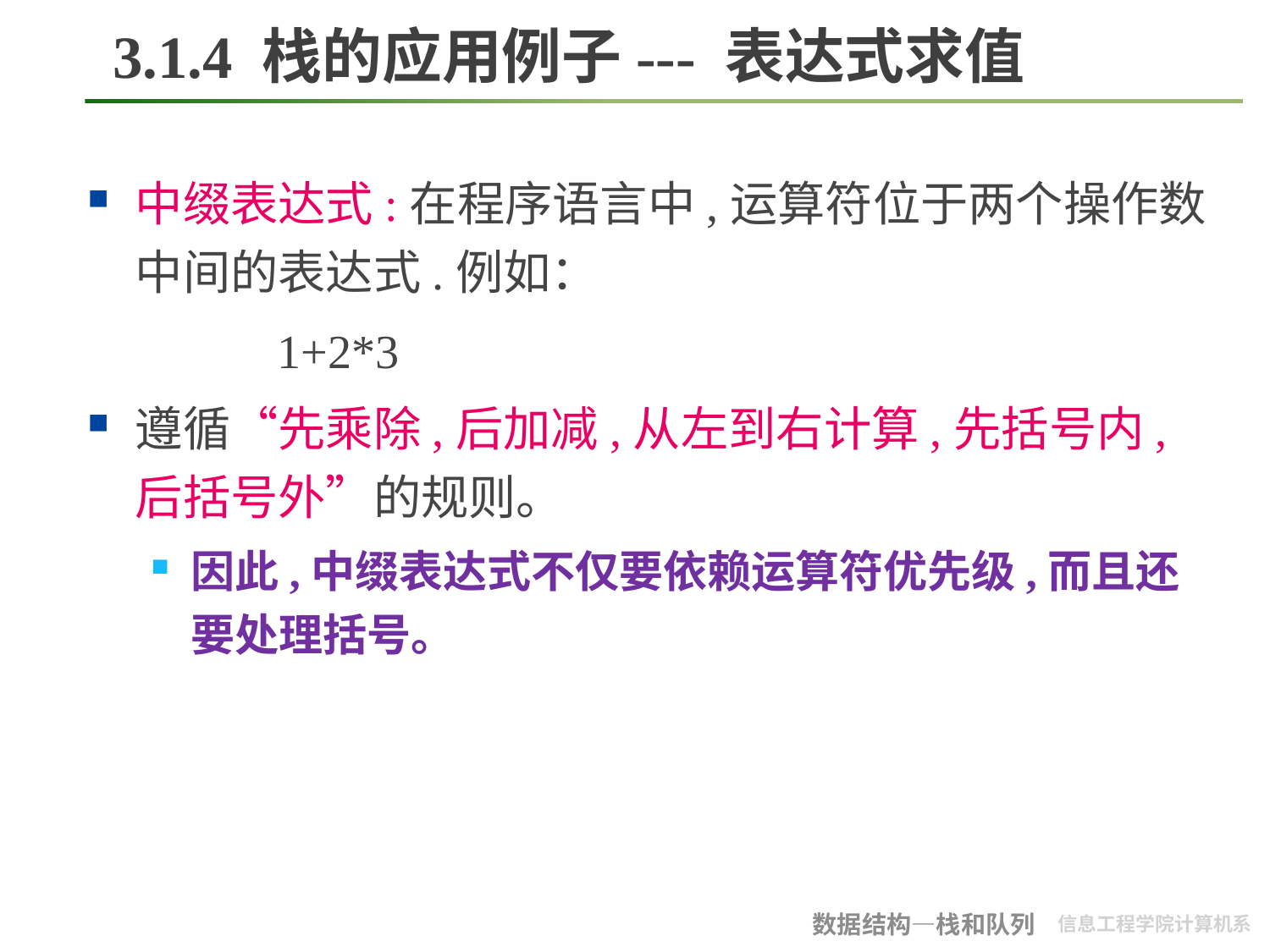

# 3.1.4 栈的应用例子--- 表达式求值
中缀表达式:在程序语言中,运算符位于两个操作数中间的表达式.例如：
                1+2*3
遵循“先乘除,后加减,从左到右计算,先括号内,后括号外”的规则。
因此,中缀表达式不仅要依赖运算符优先级,而且还要处理括号。